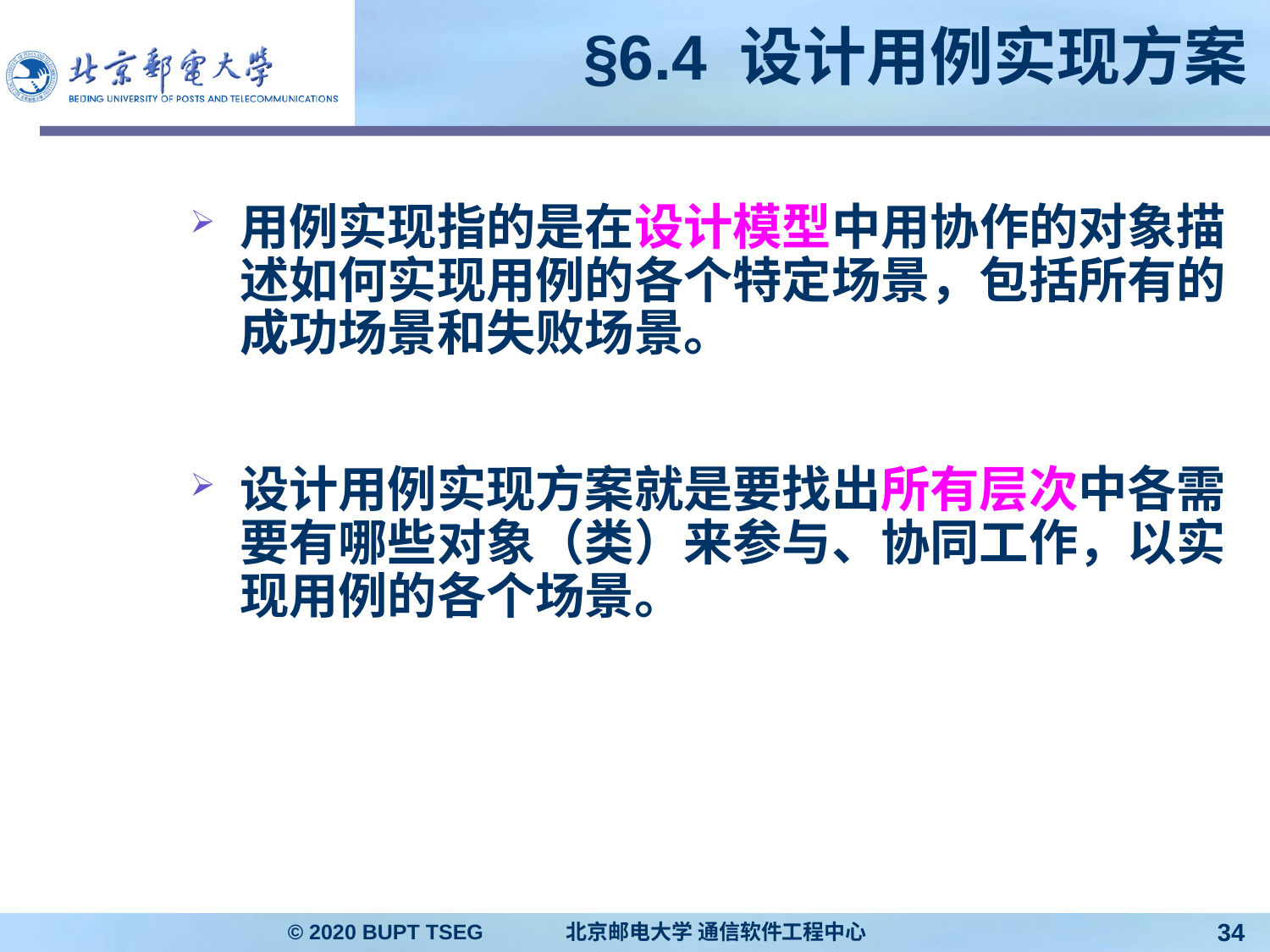

# §6.4 设计用例实现方案
用例实现指的是在设计模型中用协作的对象描述如何实现用例的各个特定场景，包括所有的成功场景和失败场景。

设计用例实现方案就是要找出所有层次中各需要有哪些对象（类）来参与、协同工作，以实现用例的各个场景。

© 2020 BUPT TSEG             北京邮电大学 通信软件工程中心